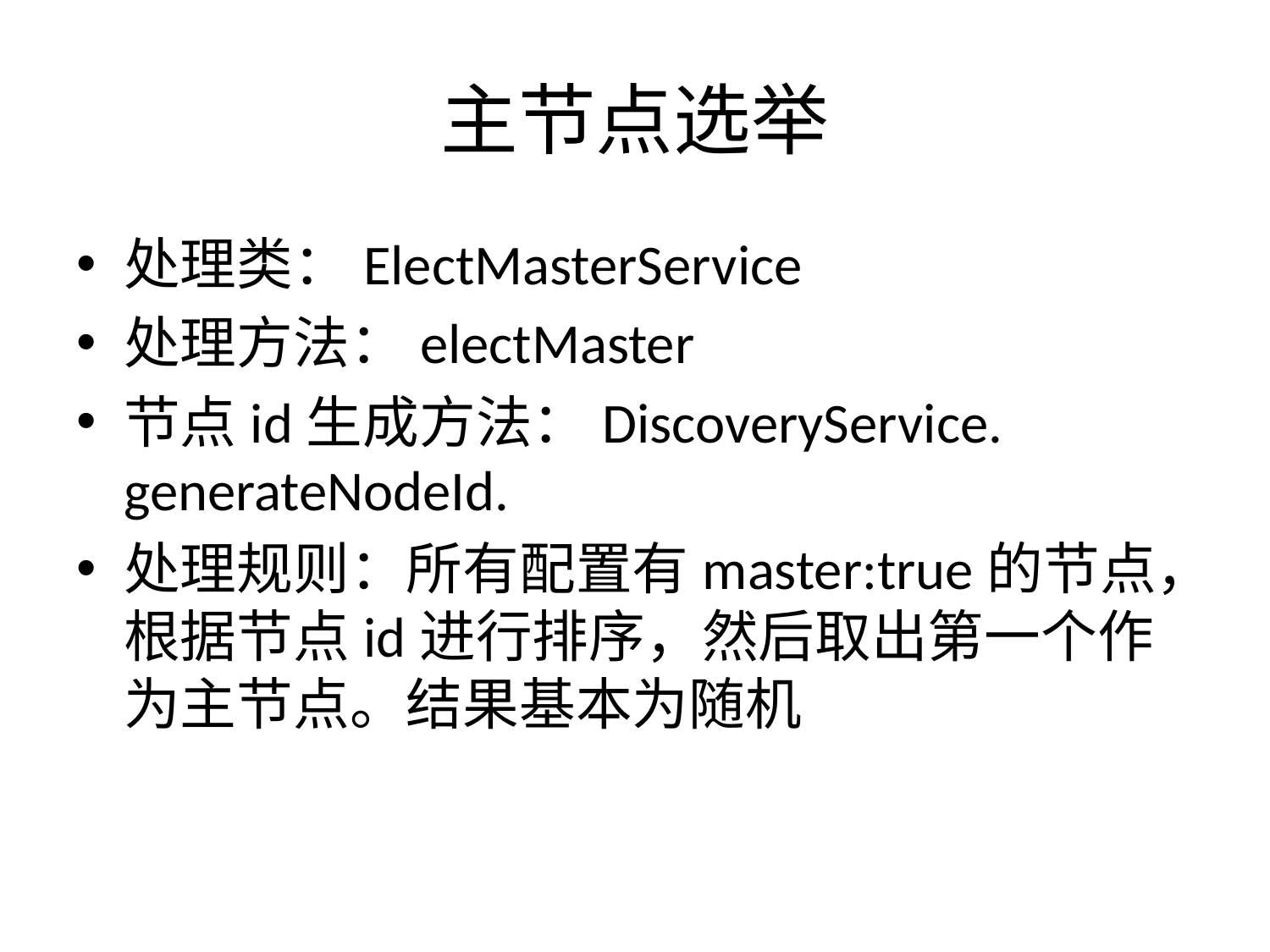

# 主节点选举
处理类：ElectMasterService
处理方法：electMaster
节点id生成方法：DiscoveryService. generateNodeId.
处理规则：所有配置有master:true的节点，根据节点id进行排序，然后取出第一个作为主节点。结果基本为随机